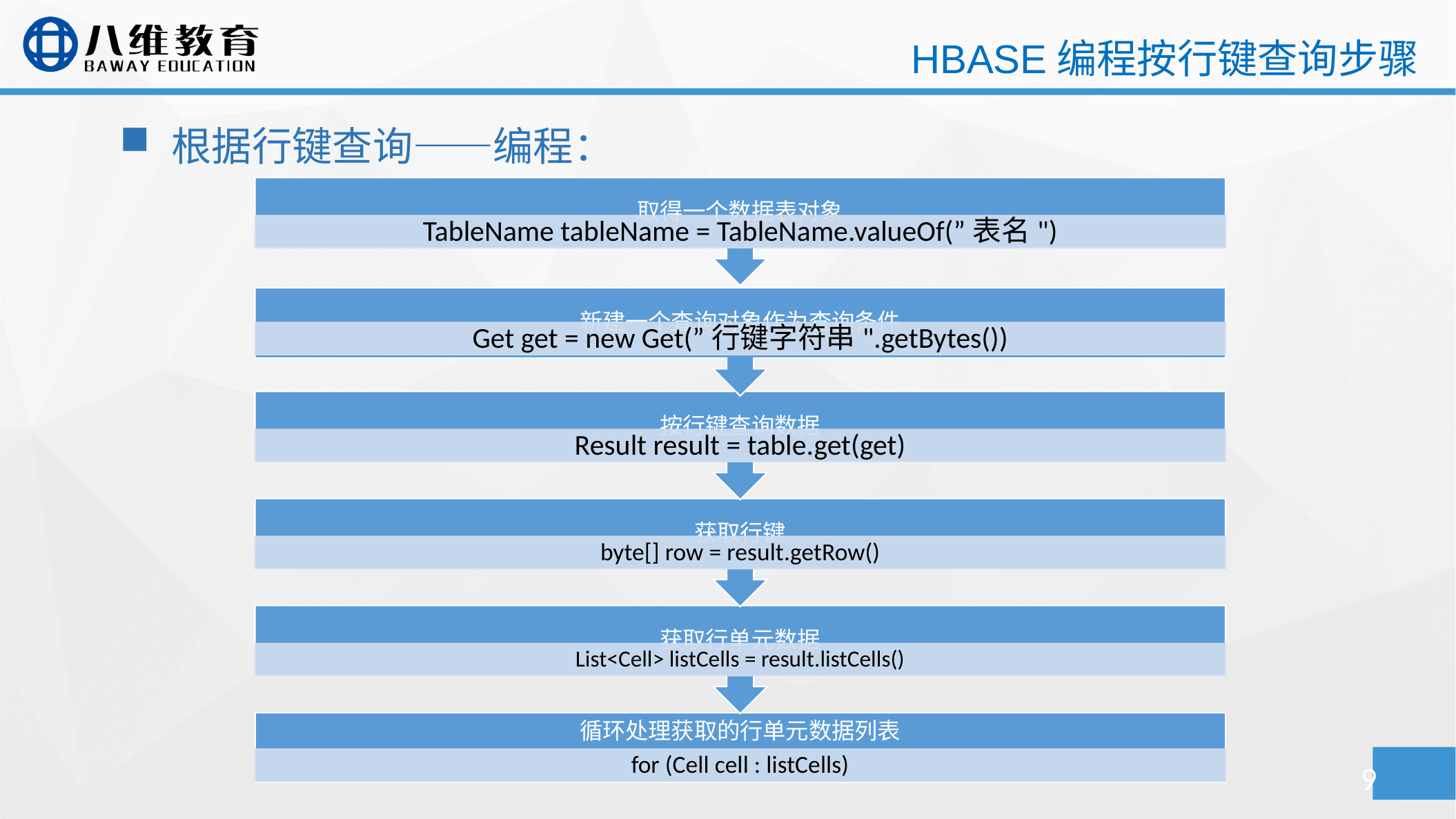

HBASE编程按行键查询步骤
根据行键查询——编程：
循环处理获取的行单元数据列表
for (Cell cell : listCells)
获取行单元数据
List<Cell> listCells = result.listCells()
获取行键
byte[] row = result.getRow()
按行键查询数据
Result result = table.get(get)
新建一个查询对象作为查询条件
Get get = new Get(”行键字符串".getBytes())
取得一个数据表对象
TableName tableName = TableName.valueOf(”表名")